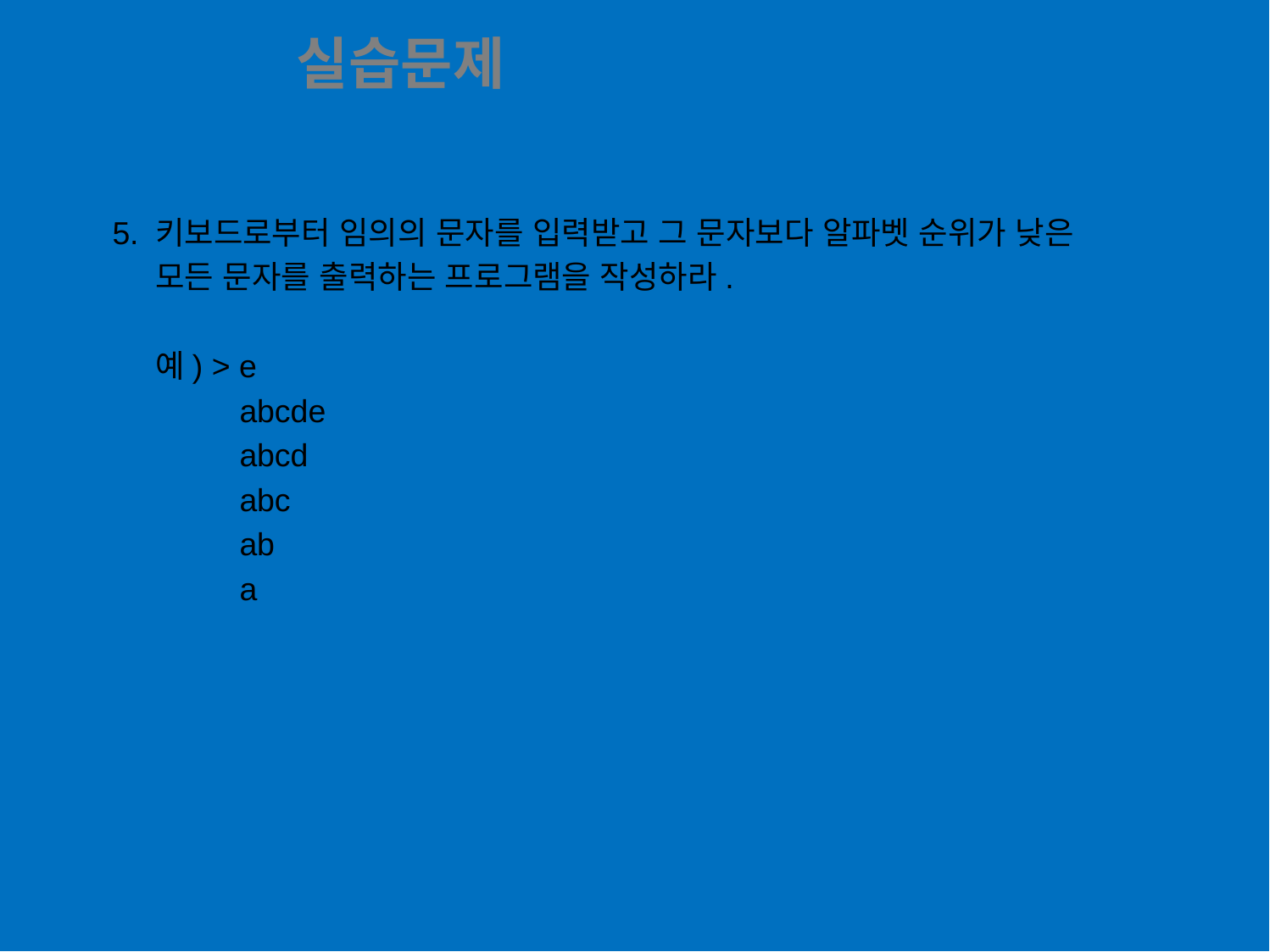

실습문제
5. 키보드로부터 임의의 문자를 입력받고 그 문자보다 알파벳 순위가 낮은
    모든 문자를 출력하는 프로그램을 작성하라.

    예) > e
	abcde
	abcd
	abc
	ab
	a